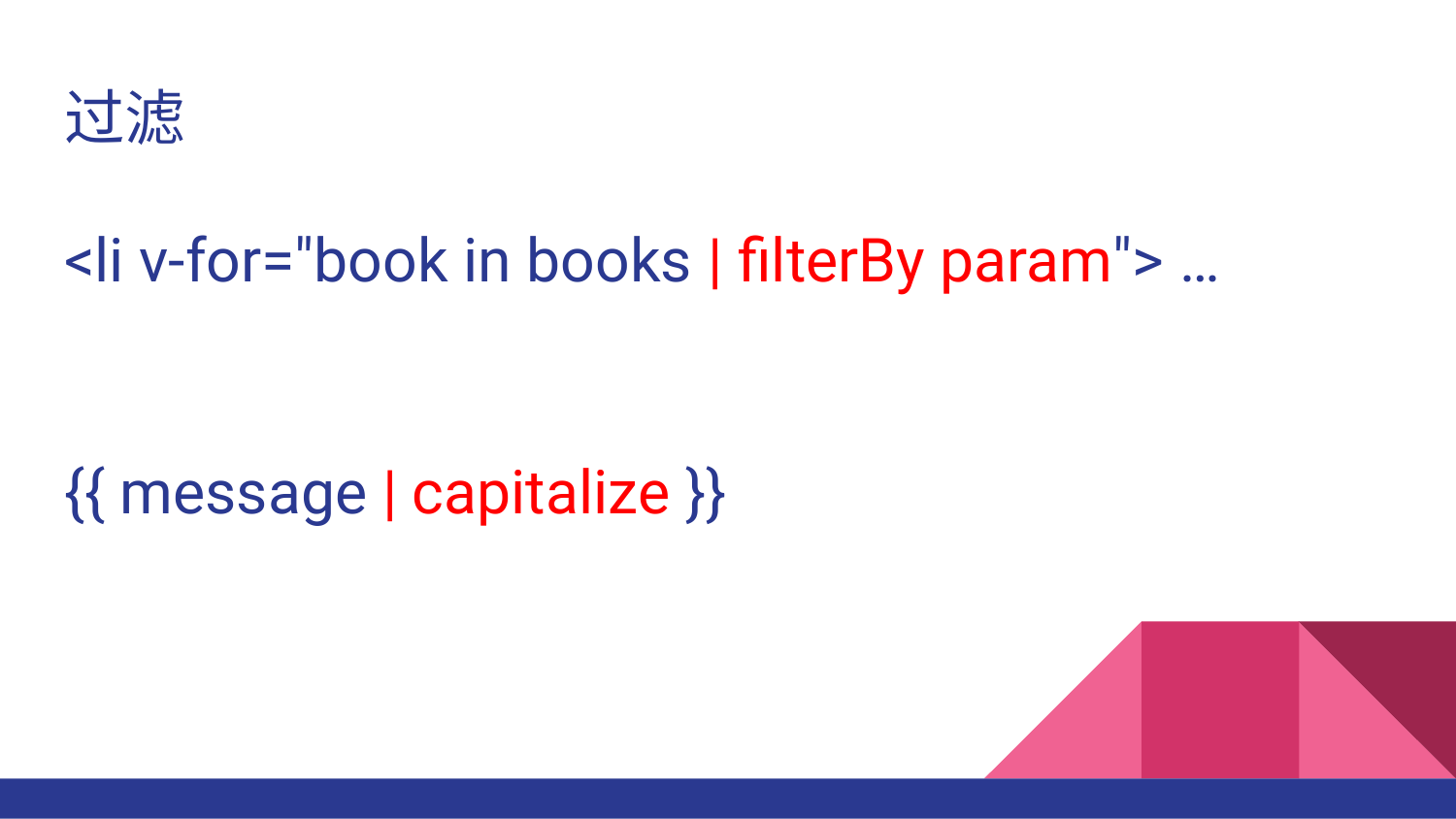

# 过滤
<li v-for="book in books | filterBy param"> …

{{ message | capitalize }}